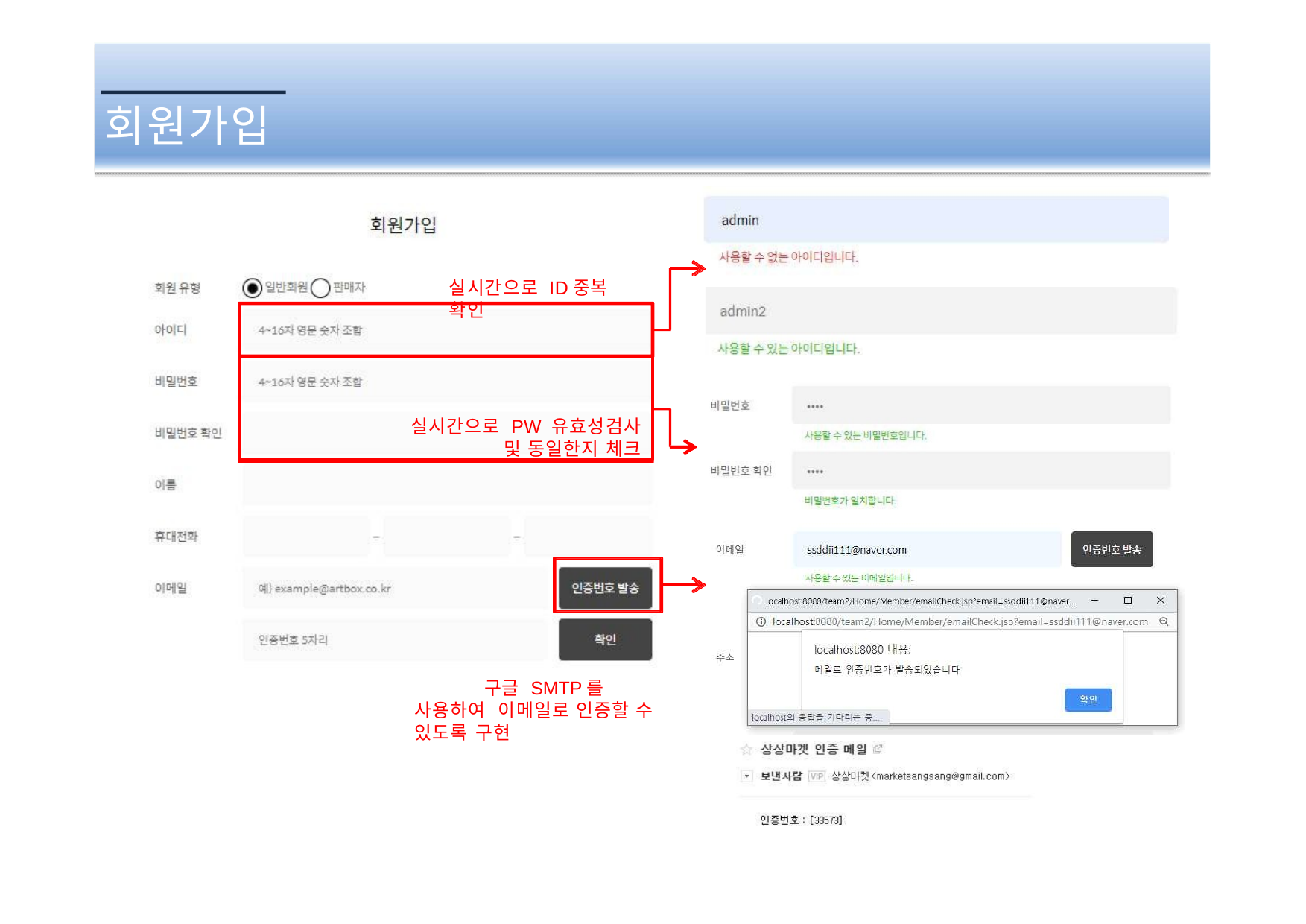

# 회원가입
실시간으로 ID중복 확인

실시간으로 PW 유효성검사
및 동일한지 체크

구글 SMTP를 사용하여  이메일로 인증할 수 있도록 구현